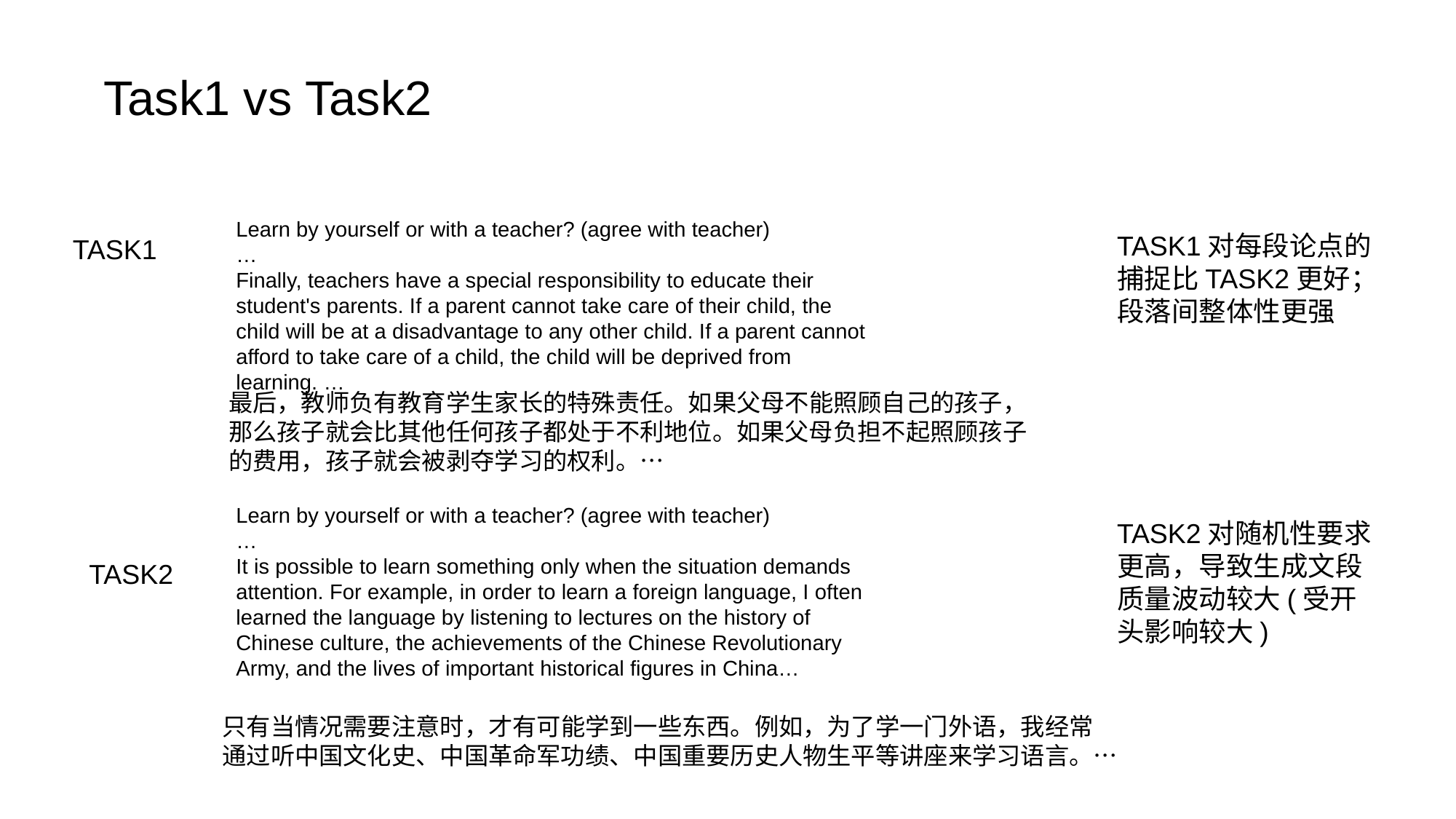

# Task1 vs Task2
Learn by yourself or with a teacher? (agree with teacher)
…
Finally, teachers have a special responsibility to educate their student's parents. If a parent cannot take care of their child, the child will be at a disadvantage to any other child. If a parent cannot afford to take care of a child, the child will be deprived from learning. …

TASK1对每段论点的捕捉比TASK2更好；段落间整体性更强

TASK1
最后，教师负有教育学生家长的特殊责任。如果父母不能照顾自己的孩子，
那么孩子就会比其他任何孩子都处于不利地位。如果父母负担不起照顾孩子
的费用，孩子就会被剥夺学习的权利。…
Learn by yourself or with a teacher? (agree with teacher)
…
It is possible to learn something only when the situation demands attention. For example, in order to learn a foreign language, I often learned the language by listening to lectures on the history of Chinese culture, the achievements of the Chinese Revolutionary Army, and the lives of important historical figures in China…
TASK2对随机性要求更高，导致生成文段质量波动较大(受开头影响较大)

TASK2
只有当情况需要注意时，才有可能学到一些东西。例如，为了学一门外语，我经常
通过听中国文化史、中国革命军功绩、中国重要历史人物生平等讲座来学习语言。…